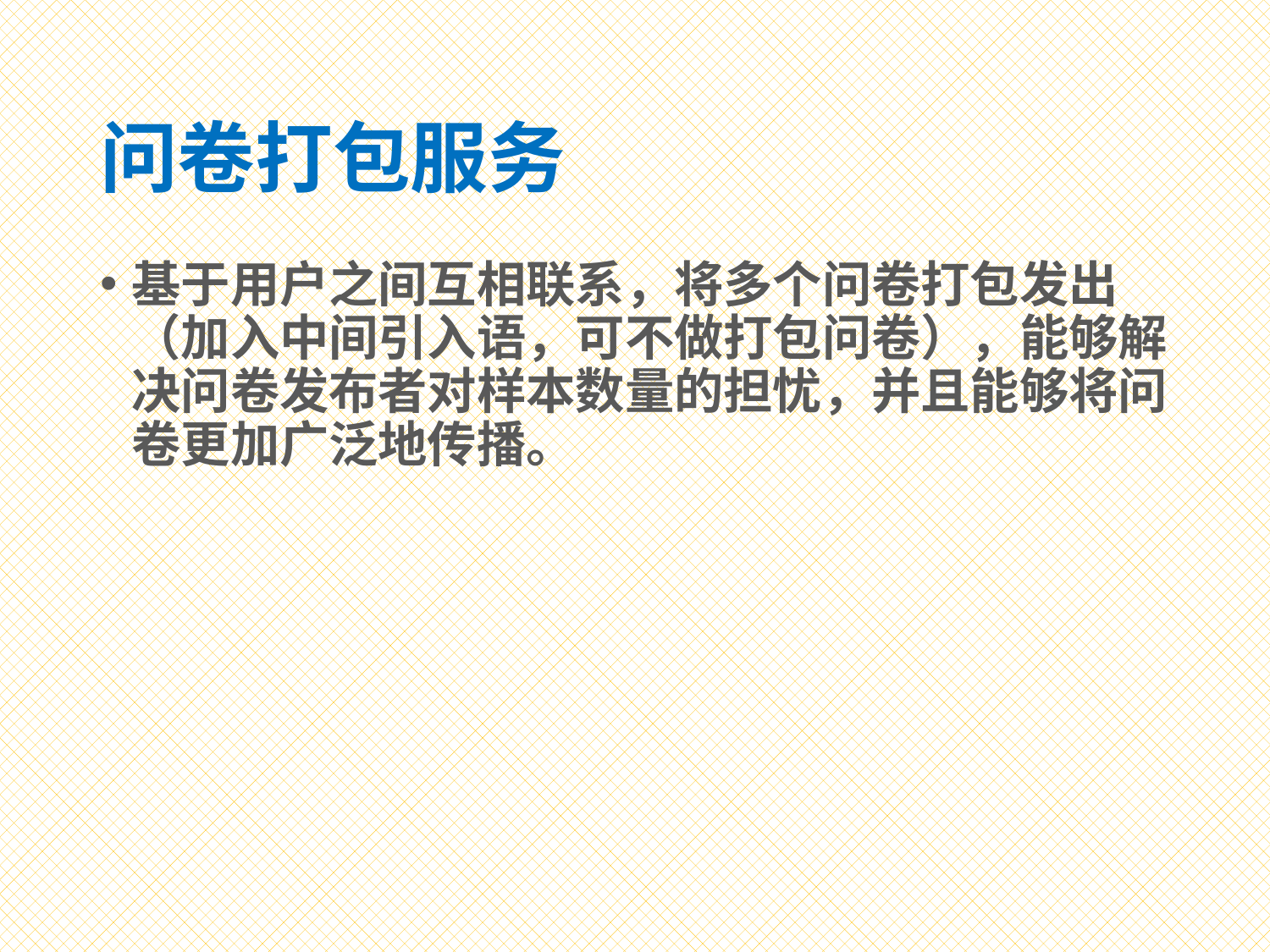

# 问卷打包服务
基于用户之间互相联系，将多个问卷打包发出（加入中间引入语，可不做打包问卷），能够解决问卷发布者对样本数量的担忧，并且能够将问卷更加广泛地传播。